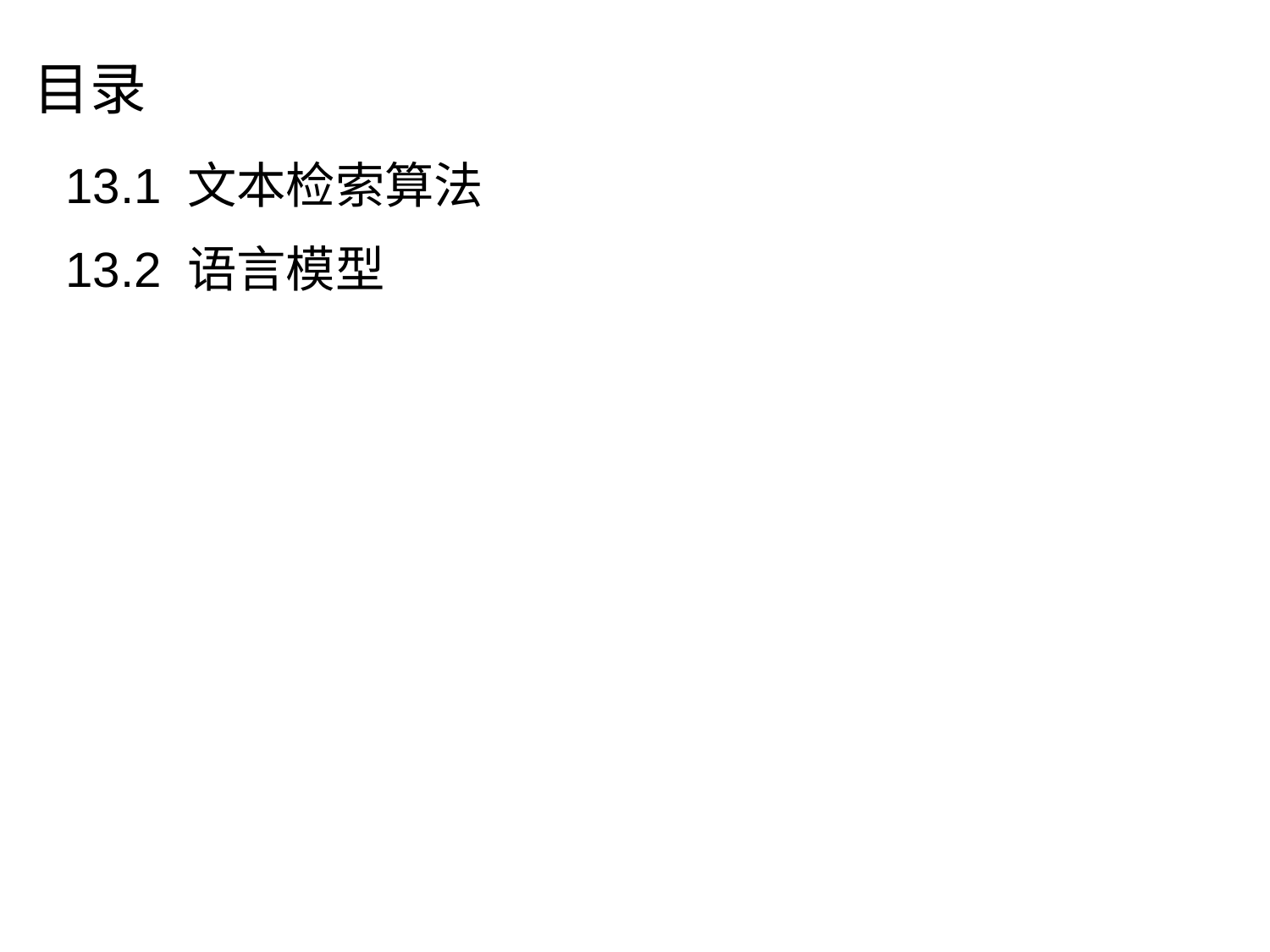

# 目录
13.1 文本检索算法
13.2 语言模型
2